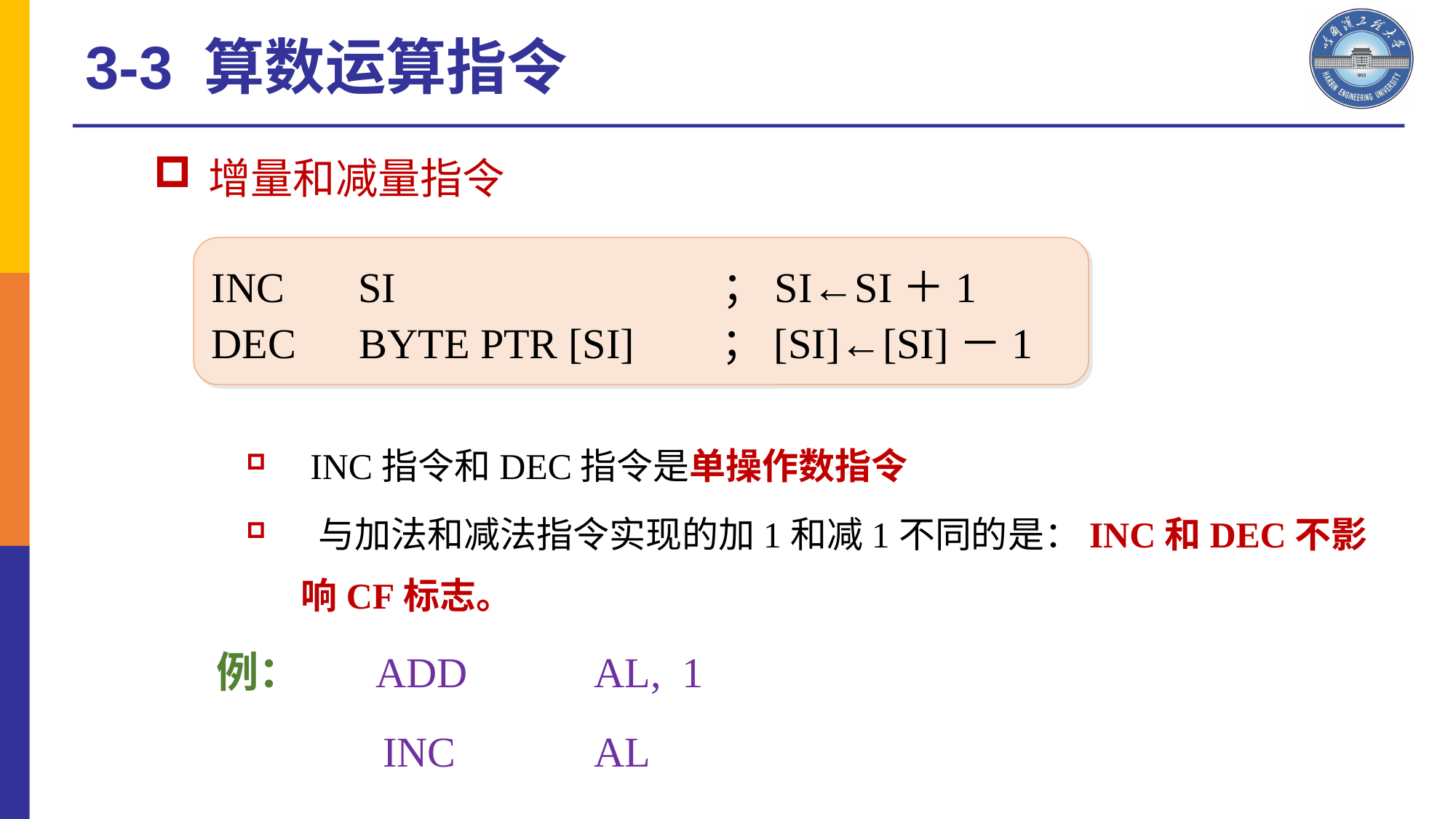

3-3 算数运算指令
增量和减量指令
INC       SI	             ；SI←SI＋1
DEC      BYTE PTR [SI]	      ；[SI]←[SI]－1
 INC指令和DEC指令是单操作数指令
 与加法和减法指令实现的加1和减1不同的是：INC和DEC不影响CF标志。
     例：	ADD		AL,  1
	           INC		AL